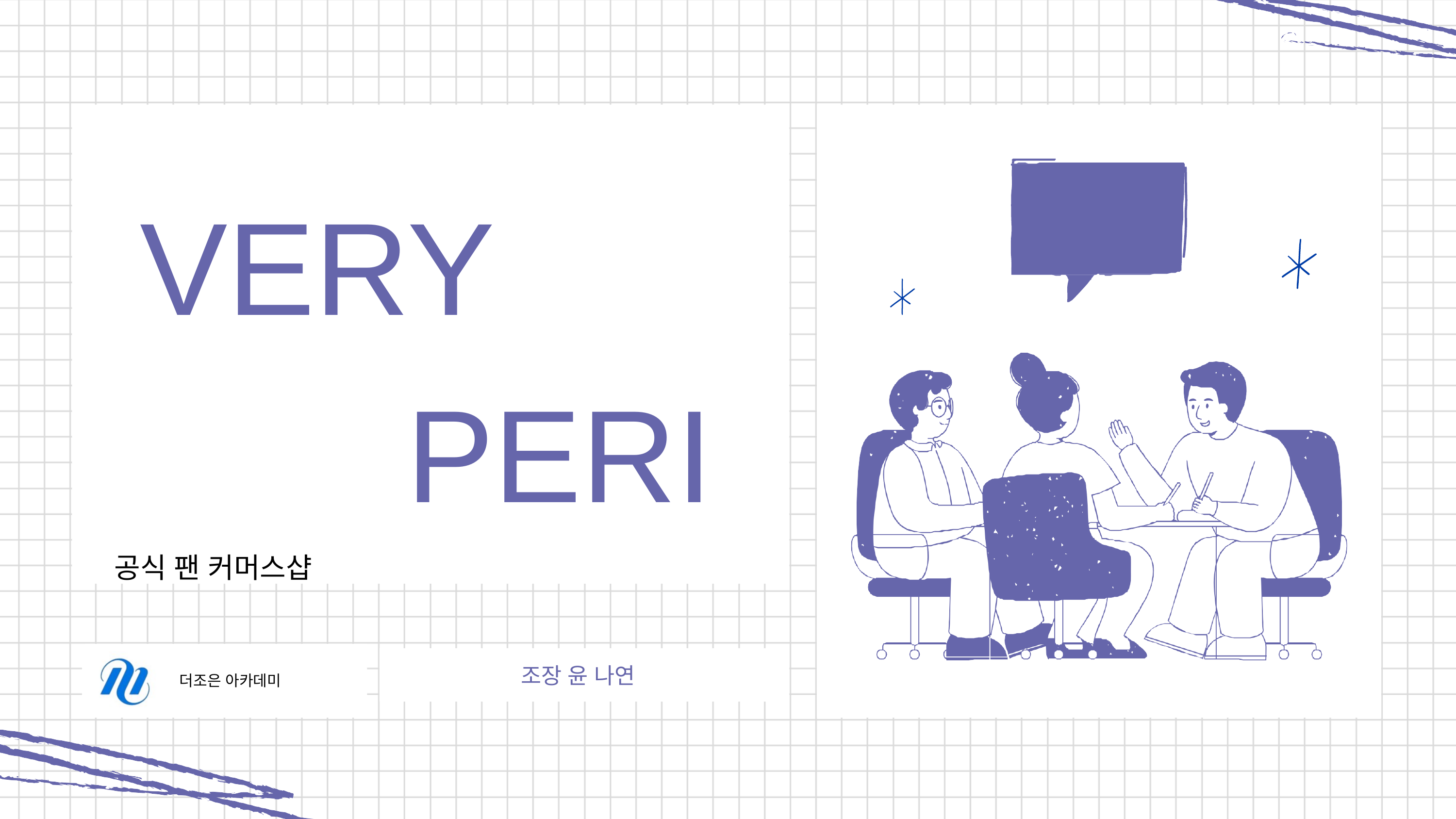

VERY
PERI
공식 팬 커머스샵

더조은 아카데미

조장 윤 나연